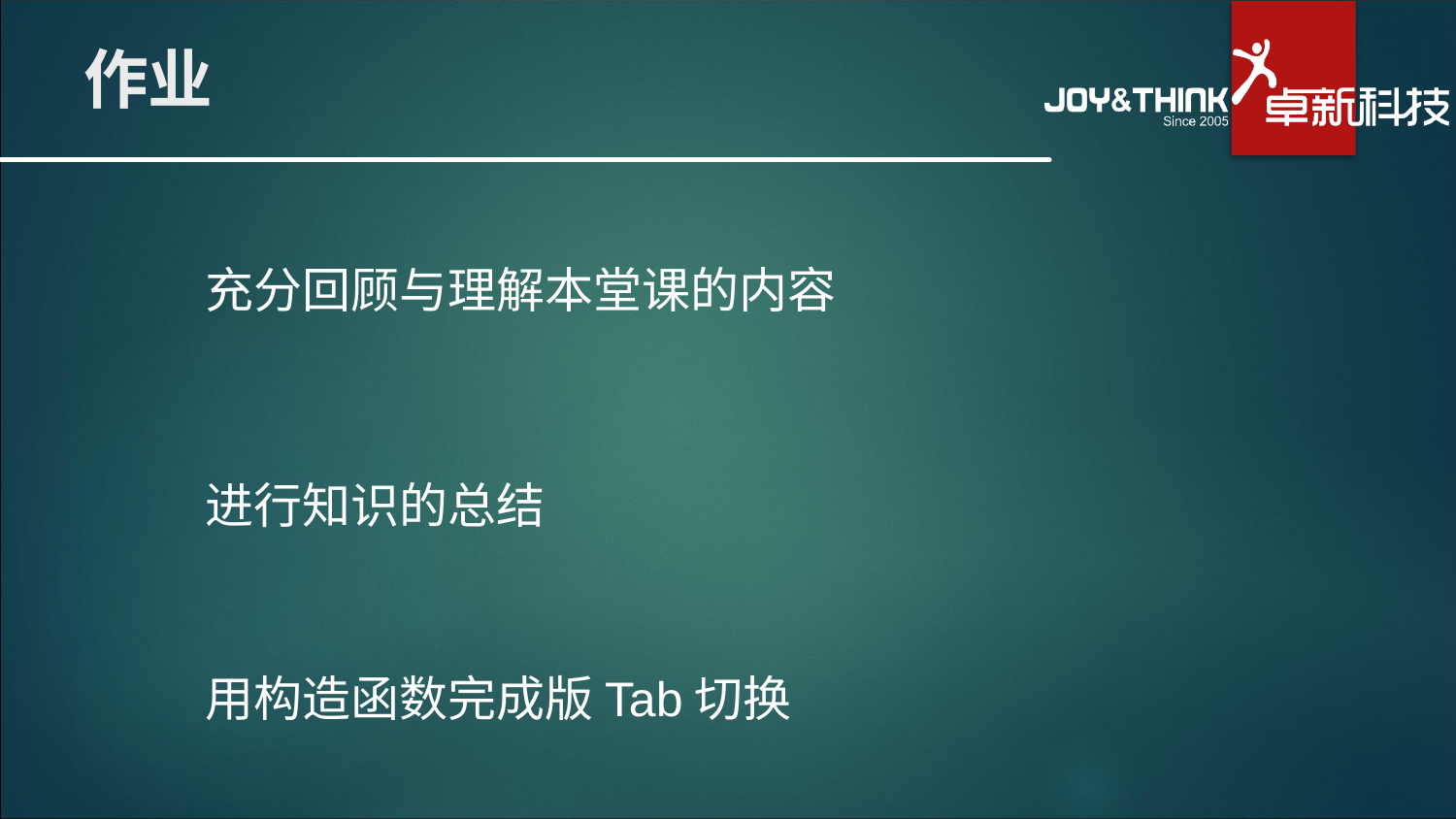

# 作业
充分回顾与理解本堂课的内容
进行知识的总结
用构造函数完成版Tab切换